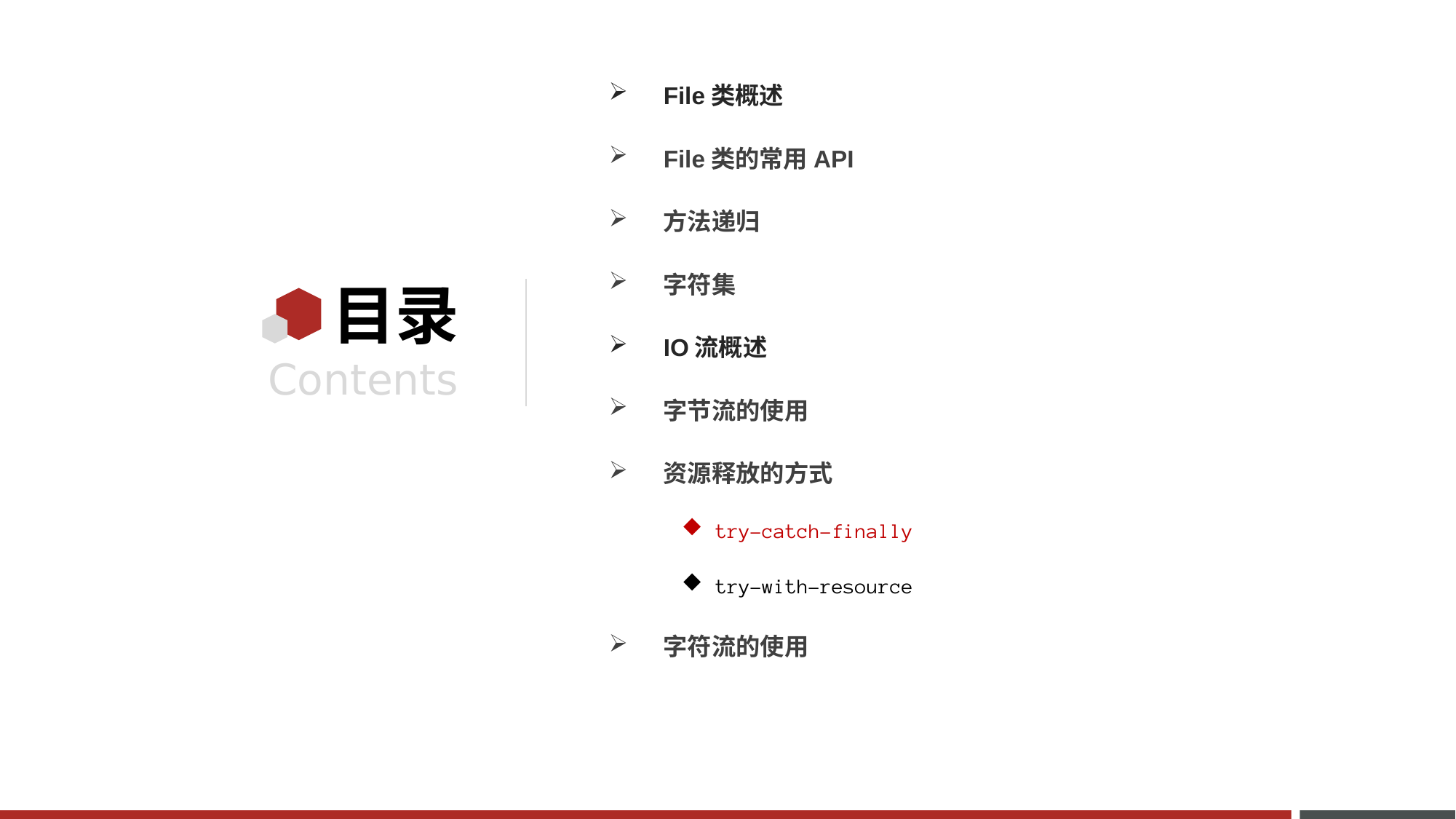

File类概述
File类的常用API
方法递归
字符集
IO流概述
字节流的使用
资源释放的方式
try-catch-finally
try-with-resource
字符流的使用